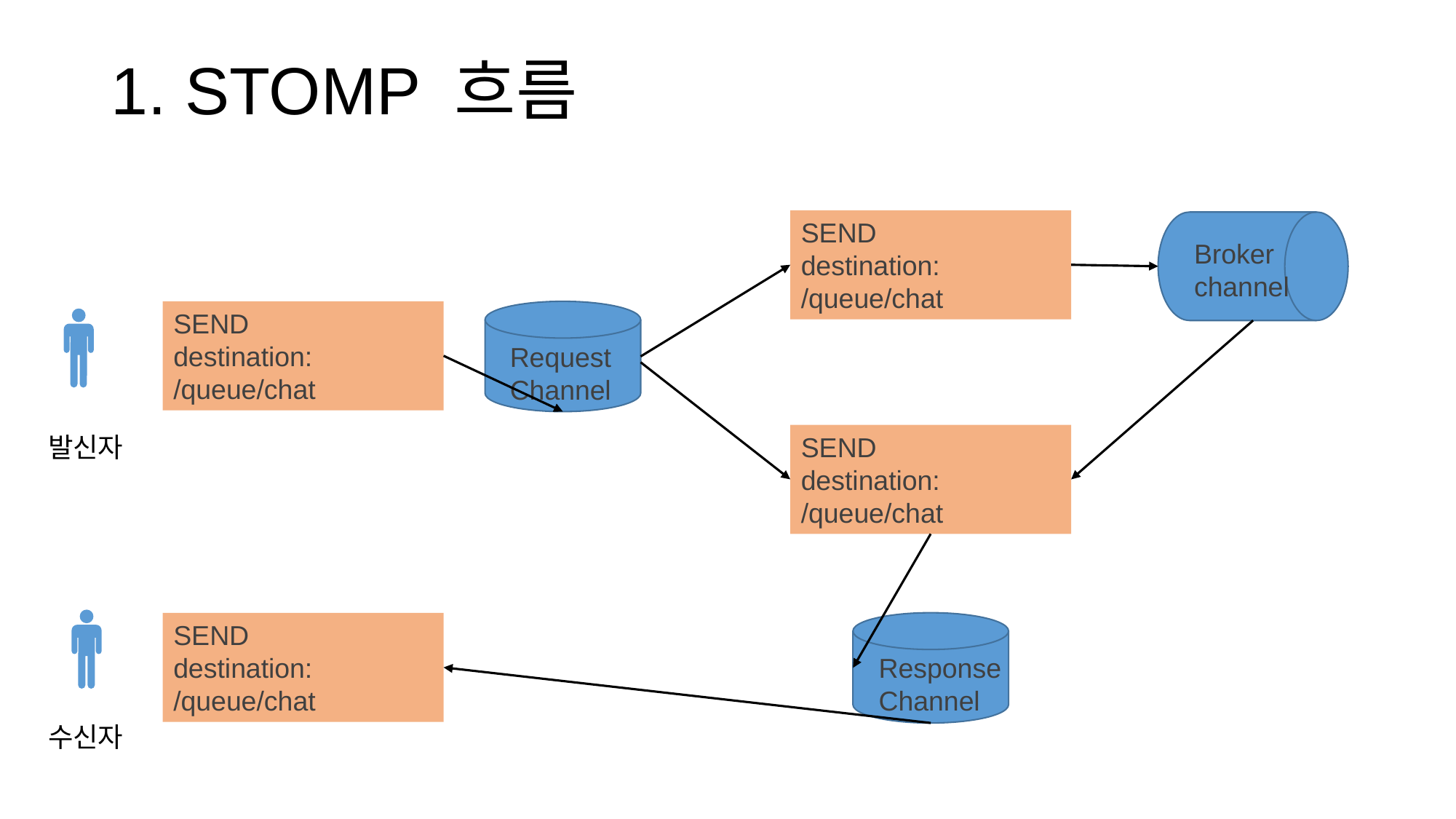

# 1. STOMP 흐름
SEND
destination:
/queue/chat

Broker
channel
SEND
destination:
/queue/chat

Request
Channel
발신자
SEND
destination:
/queue/chat

SEND
destination:
/queue/chat
Response
Channel
수신자